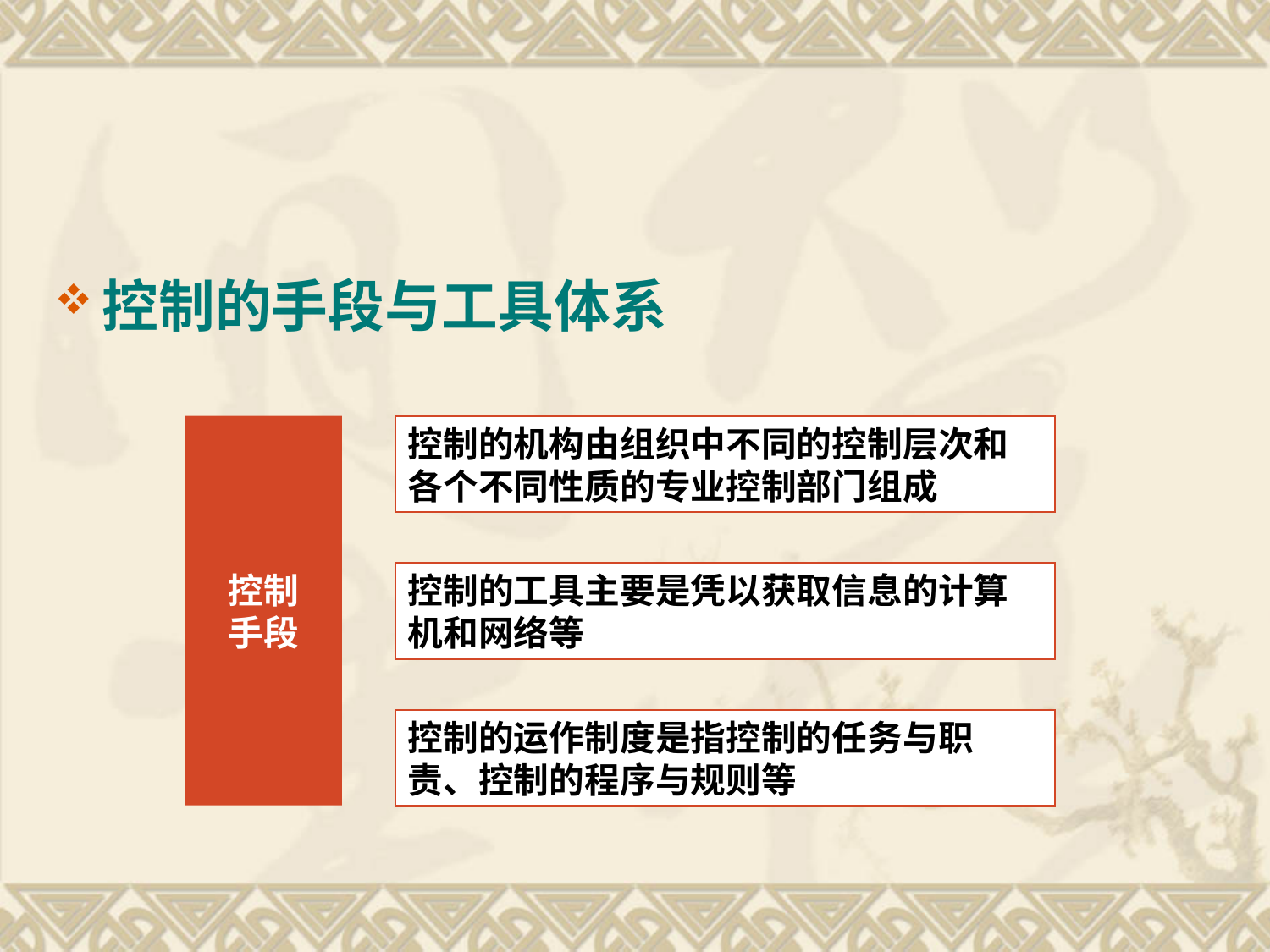

#
控制的手段与工具体系

控制
手段
控制的机构由组织中不同的控制层次和各个不同性质的专业控制部门组成
控制的工具主要是凭以获取信息的计算机和网络等
控制的运作制度是指控制的任务与职责、控制的程序与规则等